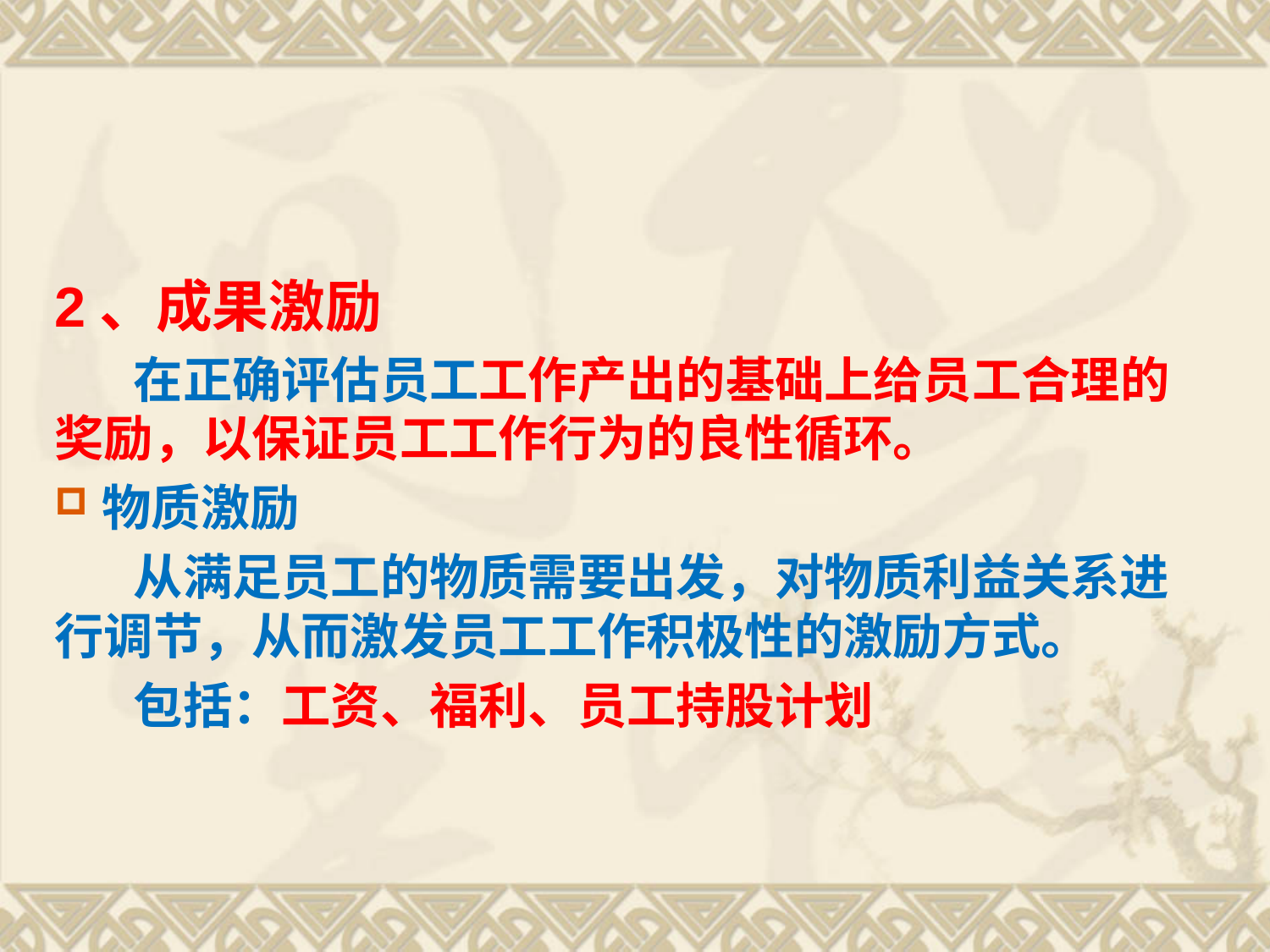

#
2、成果激励
      在正确评估员工工作产出的基础上给员工合理的奖励，以保证员工工作行为的良性循环。
物质激励
      从满足员工的物质需要出发，对物质利益关系进行调节，从而激发员工工作积极性的激励方式。
      包括：工资、福利、员工持股计划